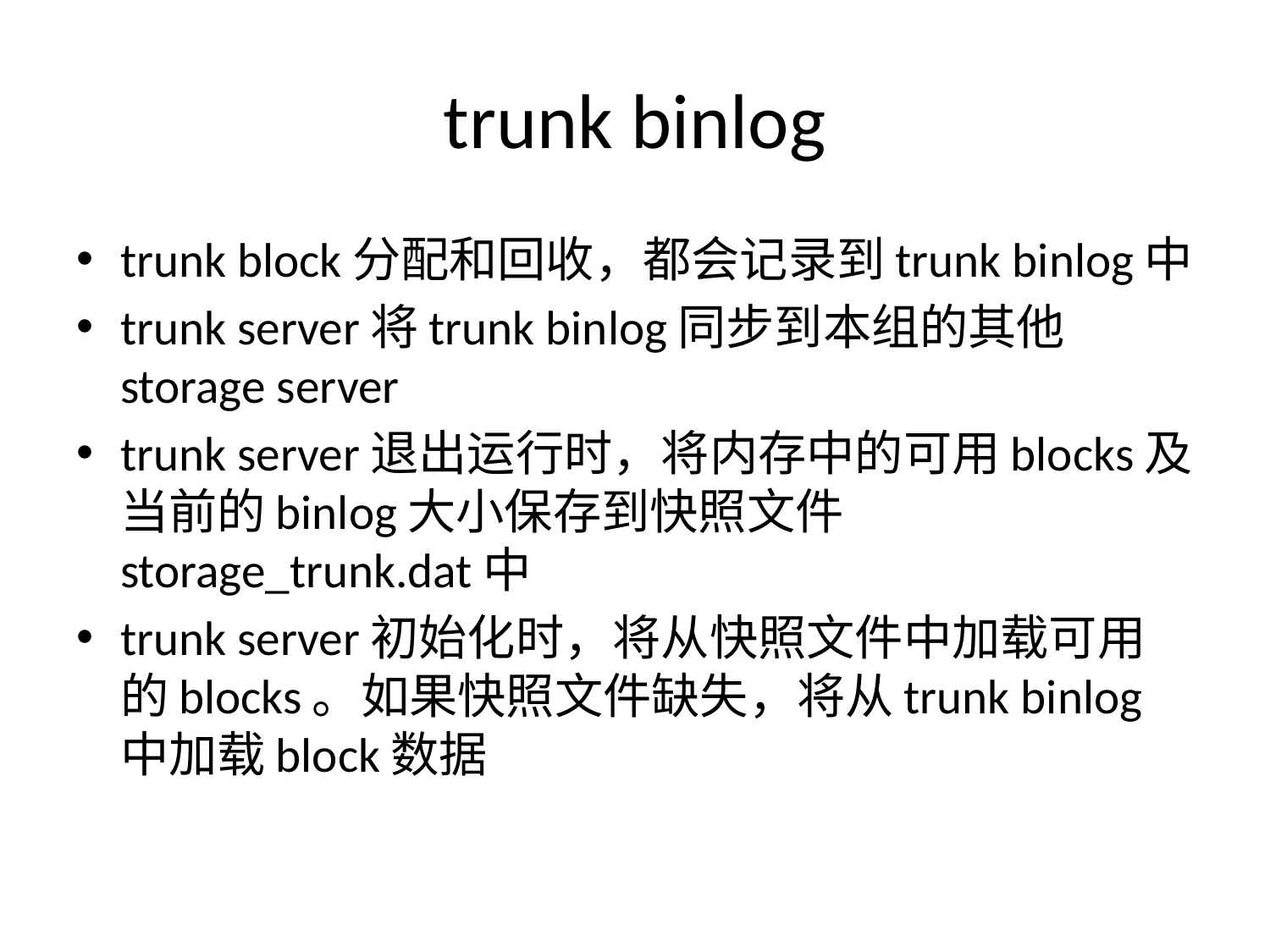

# trunk binlog
trunk block分配和回收，都会记录到trunk binlog中
trunk server将trunk binlog同步到本组的其他storage server
trunk server退出运行时，将内存中的可用blocks及当前的binlog大小保存到快照文件storage_trunk.dat中
trunk server初始化时，将从快照文件中加载可用的blocks。如果快照文件缺失，将从trunk binlog中加载block数据